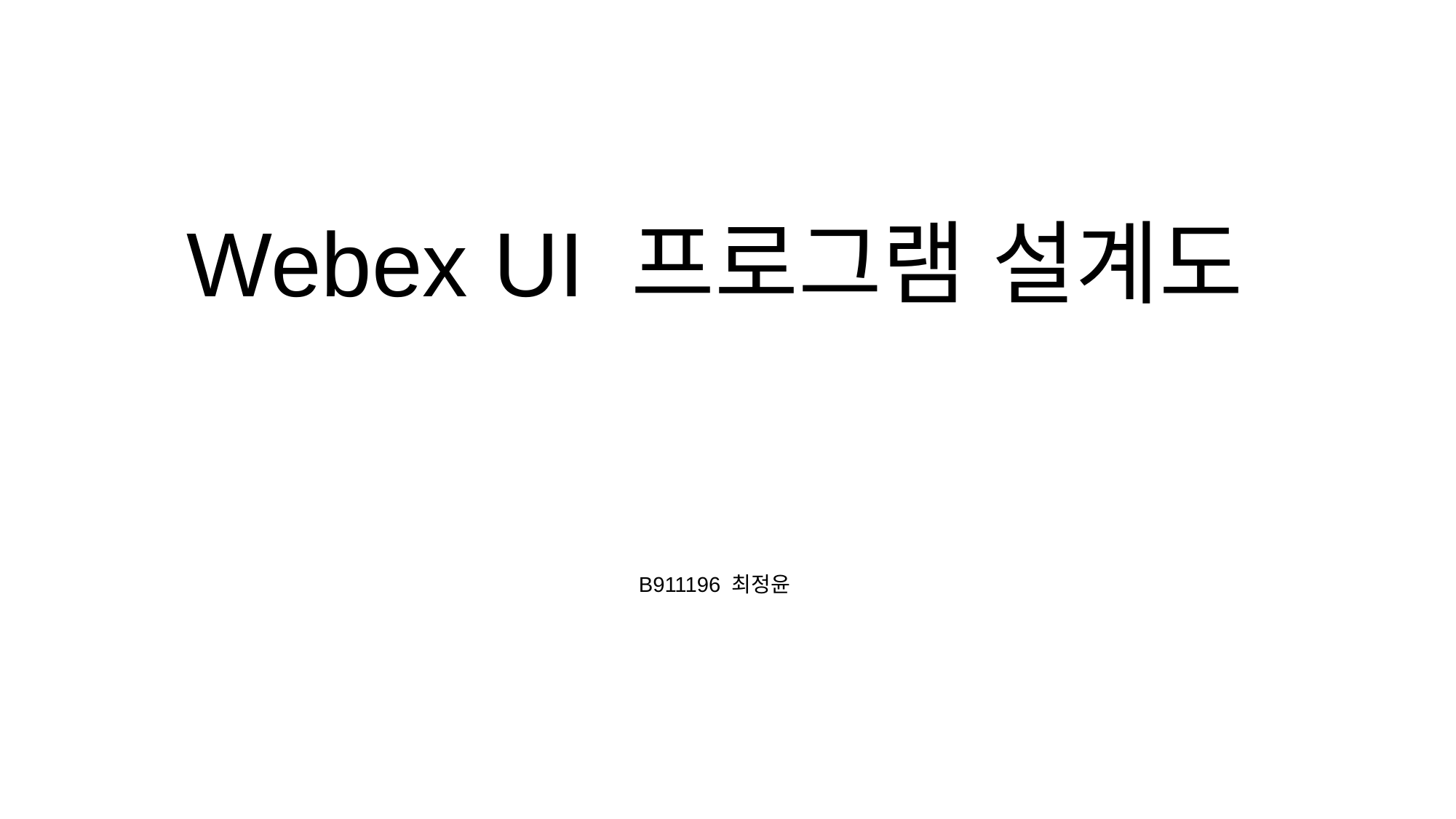

# Webex UI 프로그램 설계도
B911196 최정윤